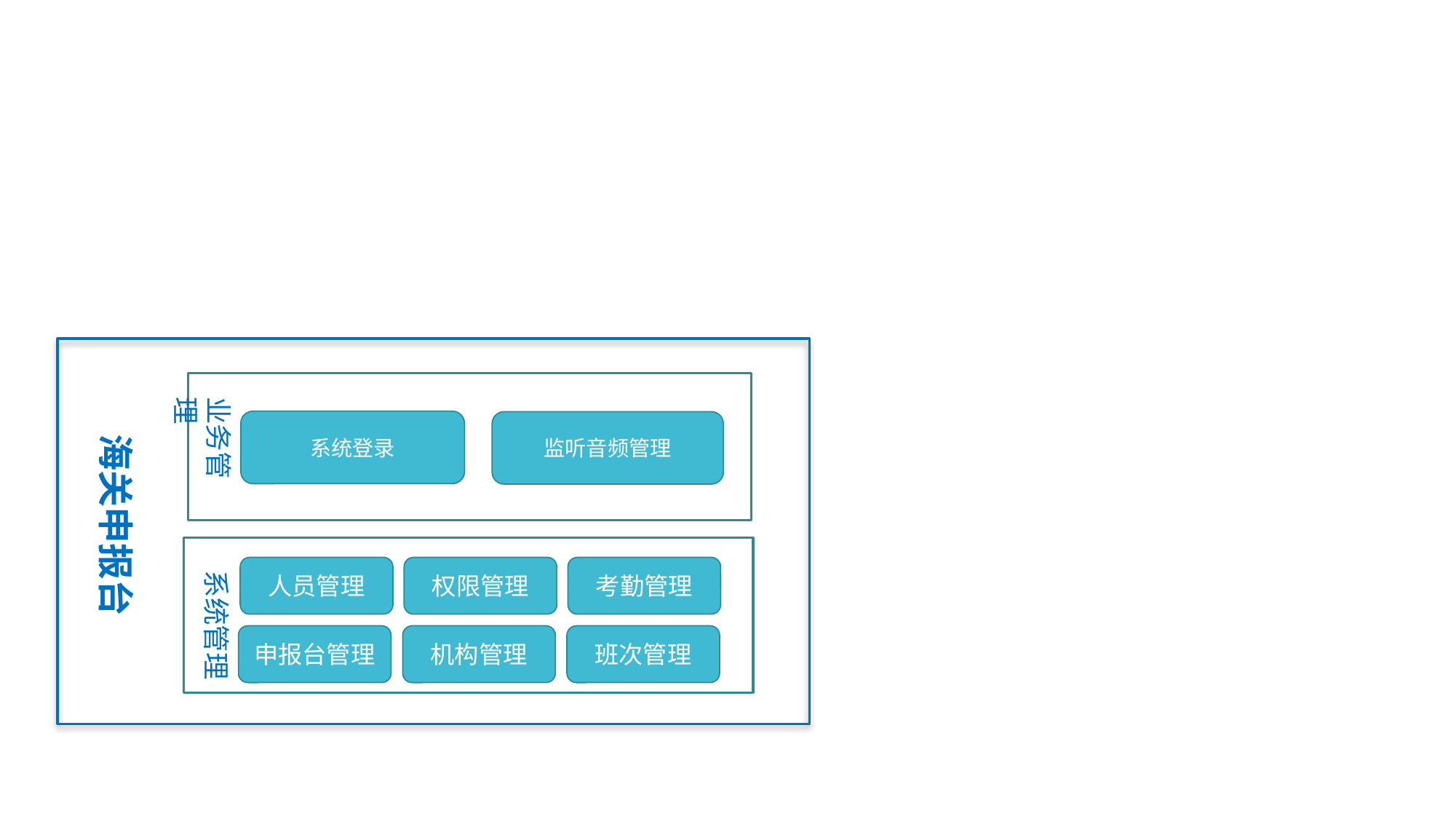

业务管理
系统登录
监听音频管理
海关申报台

人员管理
权限管理
考勤管理
系统管理
申报台管理
机构管理
班次管理